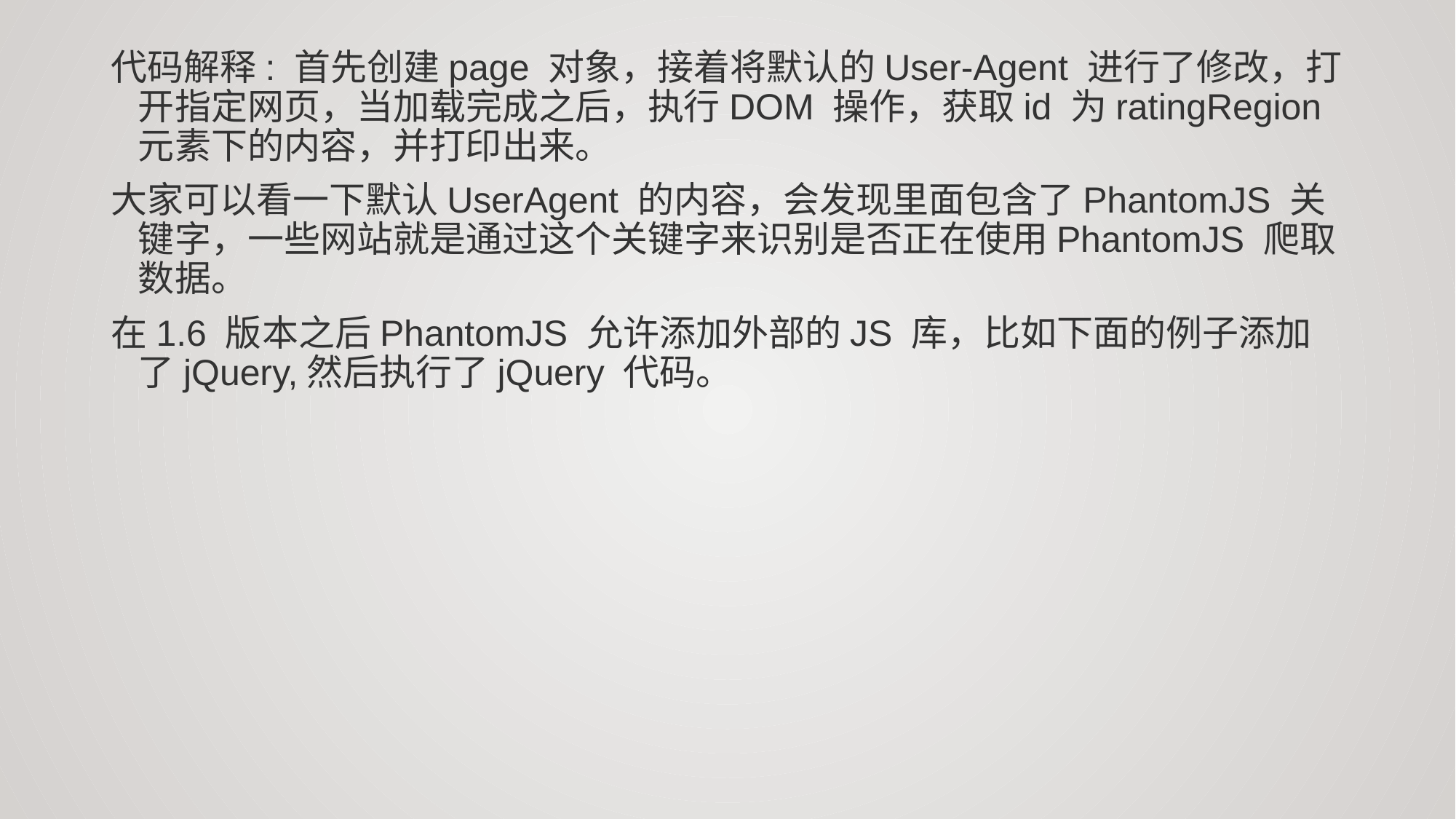

代码解释: 首先创建page 对象，接着将默认的User-Agent 进行了修改，打开指定网页，当加载完成之后，执行DOM 操作，获取id 为ratingRegion 元素下的内容，并打印出来。
大家可以看一下默认UserAgent 的内容，会发现里面包含了PhantomJS 关键字，一些网站就是通过这个关键字来识别是否正在使用PhantomJS 爬取数据。
在1.6 版本之后PhantomJS 允许添加外部的JS 库，比如下面的例子添加了jQuery,然后执行了jQuery 代码。